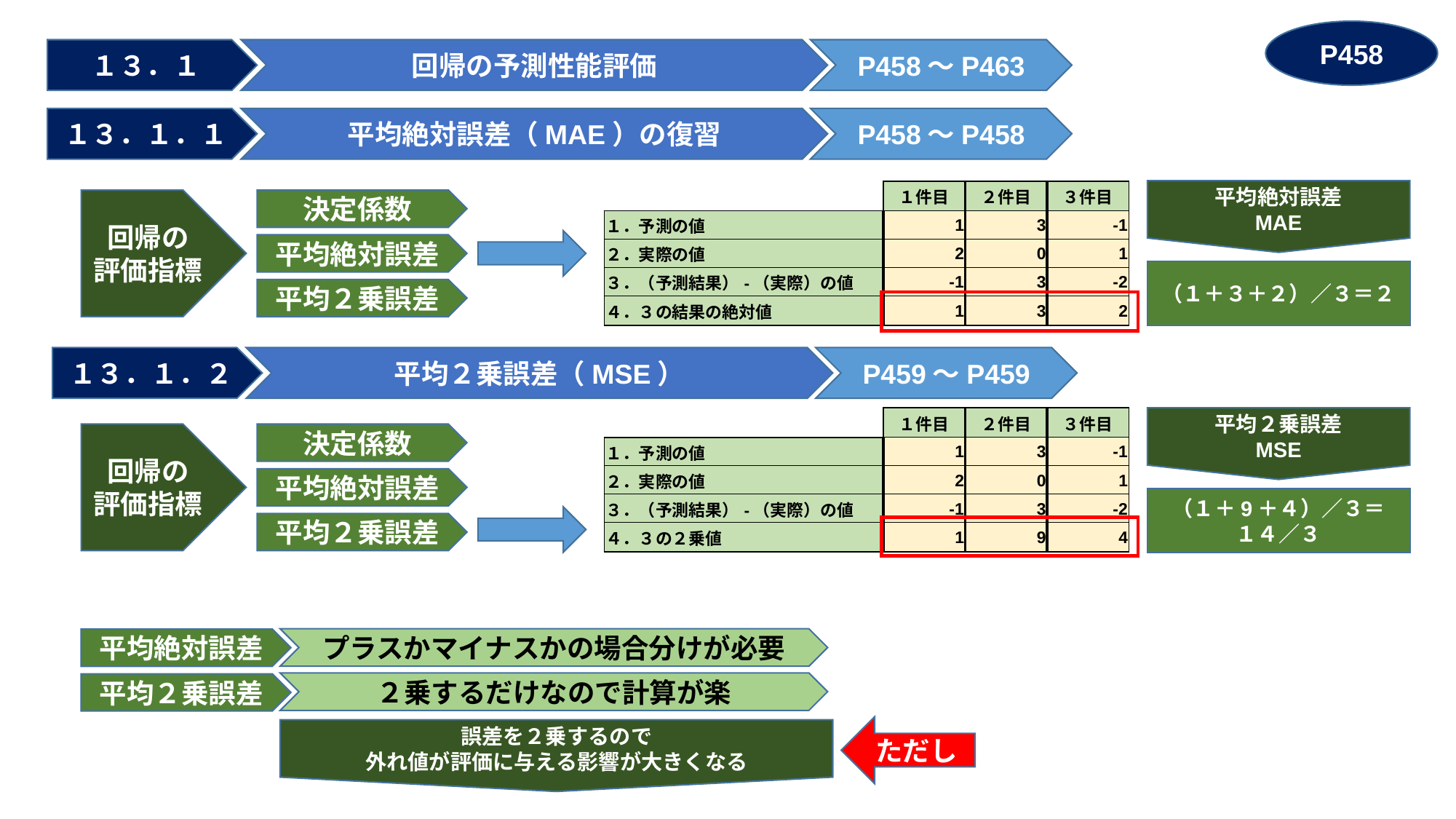

P458
１３．１
回帰の予測性能評価
P458～P463
１３．１．１
平均絶対誤差（MAE）の復習
P458～P458
平均絶対誤差
MAE
|  | １件目 | ２件目 | ３件目 |
| --- | --- | --- | --- |
| １．予測の値 | 1 | 3 | -1 |
| ２．実際の値 | 2 | 0 | 1 |
| ３．（予測結果）-（実際）の値 | -1 | 3 | -2 |
| ４．３の結果の絶対値 | 1 | 3 | 2 |
回帰の
評価指標
決定係数

平均絶対誤差
（１＋３＋２）／３＝２
平均２乗誤差

１３．１．２
平均２乗誤差（MSE）
P459～P459
|  | １件目 | ２件目 | ３件目 |
| --- | --- | --- | --- |
| １．予測の値 | 1 | 3 | -1 |
| ２．実際の値 | 2 | 0 | 1 |
| ３．（予測結果）-（実際）の値 | -1 | 3 | -2 |
| ４．３の２乗値 | 1 | 9 | 4 |
平均２乗誤差
MSE
回帰の
評価指標
決定係数
平均絶対誤差
（１＋9＋４）／３＝
１４／３

平均２乗誤差

プラスかマイナスかの場合分けが必要
平均絶対誤差
２乗するだけなので計算が楽
平均２乗誤差
ただし
誤差を２乗するので
外れ値が評価に与える影響が大きくなる